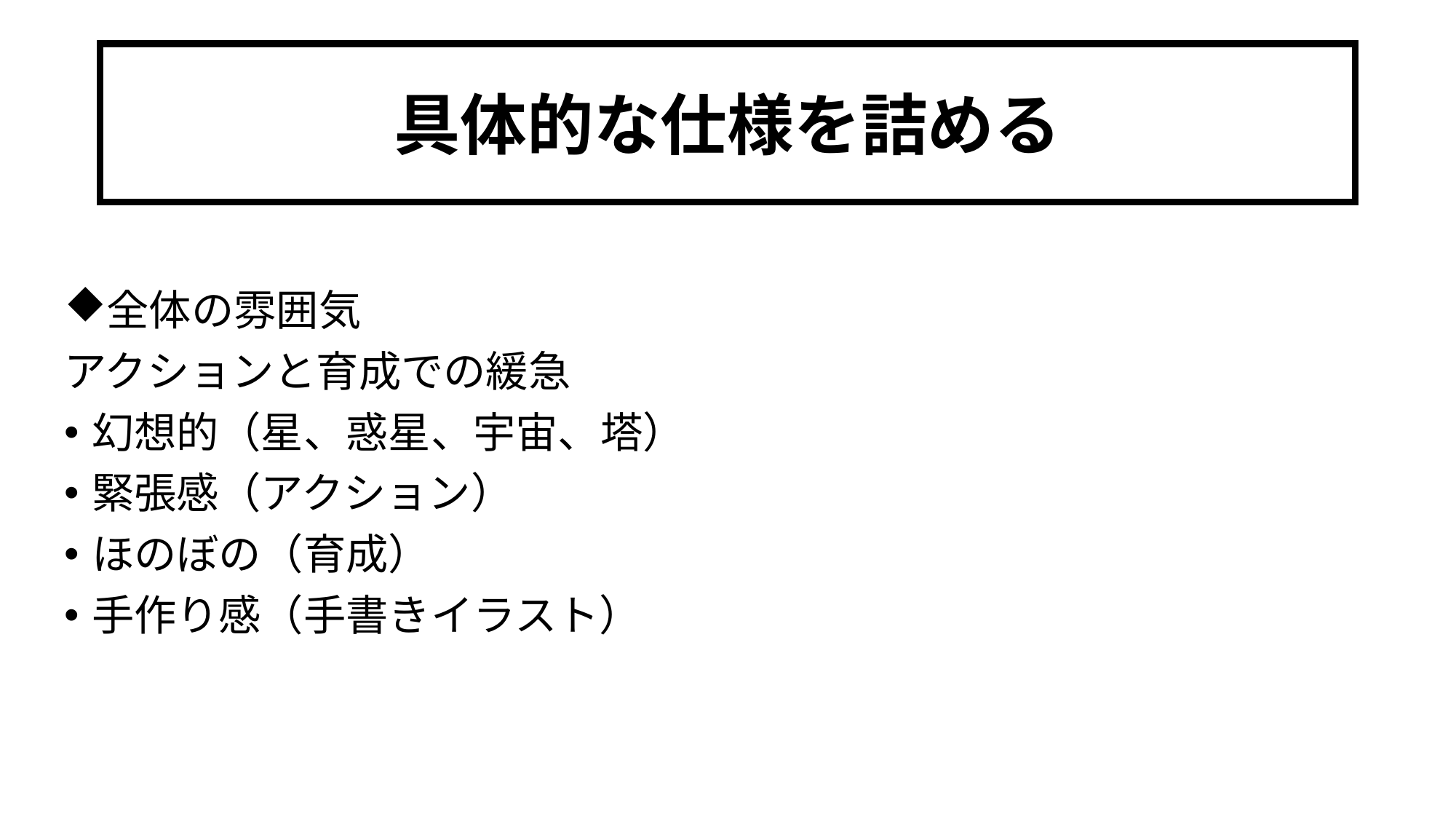

# 具体的な仕様を詰める

全体の雰囲気
アクションと育成での緩急
幻想的（星、惑星、宇宙、塔）
緊張感（アクション）
ほのぼの（育成）
手作り感（手書きイラスト）